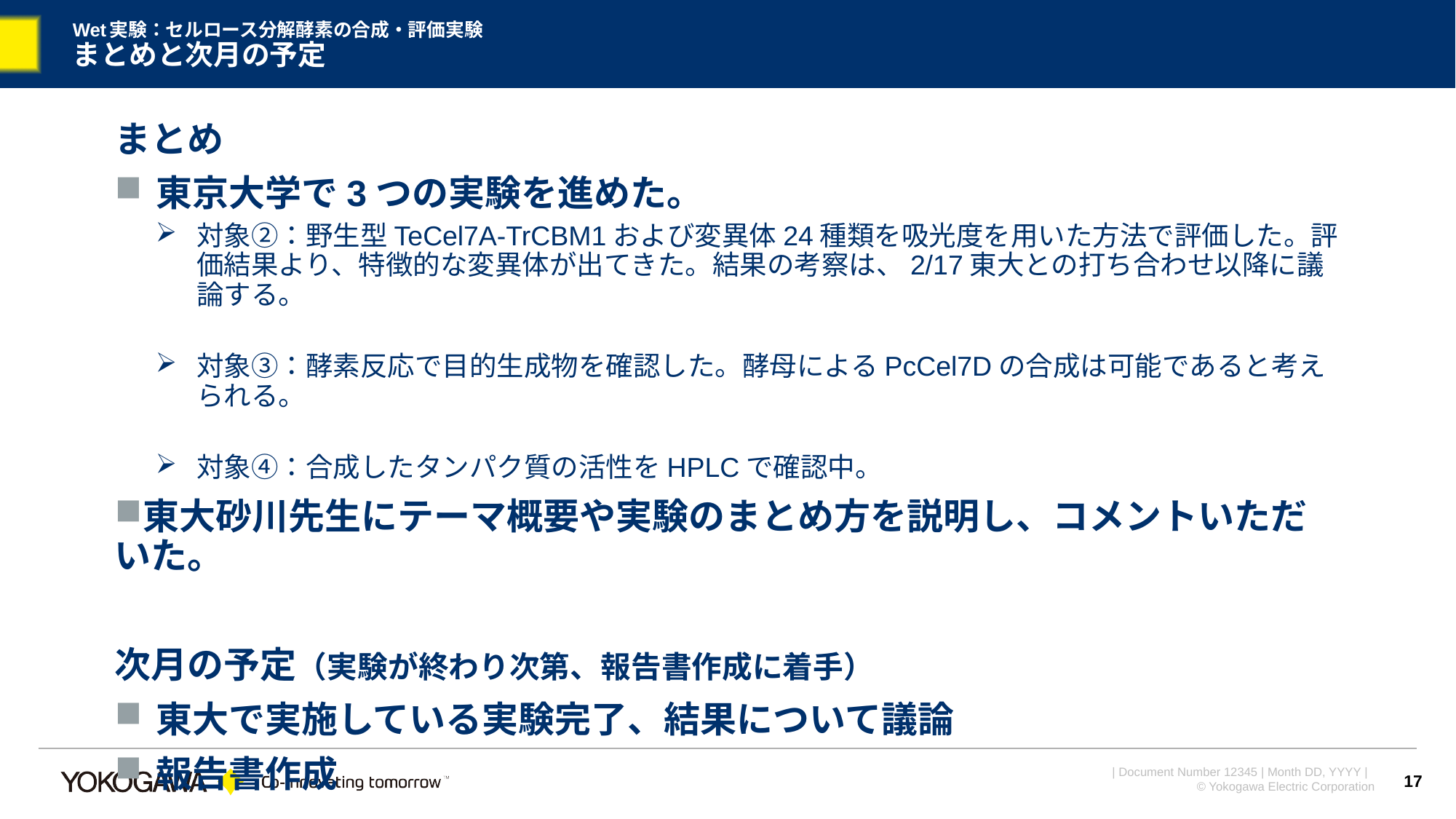

# Wet実験：セルロース分解酵素の合成・評価実験 まとめと次月の予定
まとめ
東京大学で3つの実験を進めた。
対象②：野生型TeCel7A-TrCBM1および変異体24種類を吸光度を用いた方法で評価した。評価結果より、特徴的な変異体が出てきた。結果の考察は、2/17東大との打ち合わせ以降に議論する。

対象③：酵素反応で目的生成物を確認した。酵母によるPcCel7Dの合成は可能であると考えられる。

対象④：合成したタンパク質の活性をHPLCで確認中。
東大砂川先生にテーマ概要や実験のまとめ方を説明し、コメントいただいた。

次月の予定（実験が終わり次第、報告書作成に着手）
東大で実施している実験完了、結果について議論
報告書作成
17